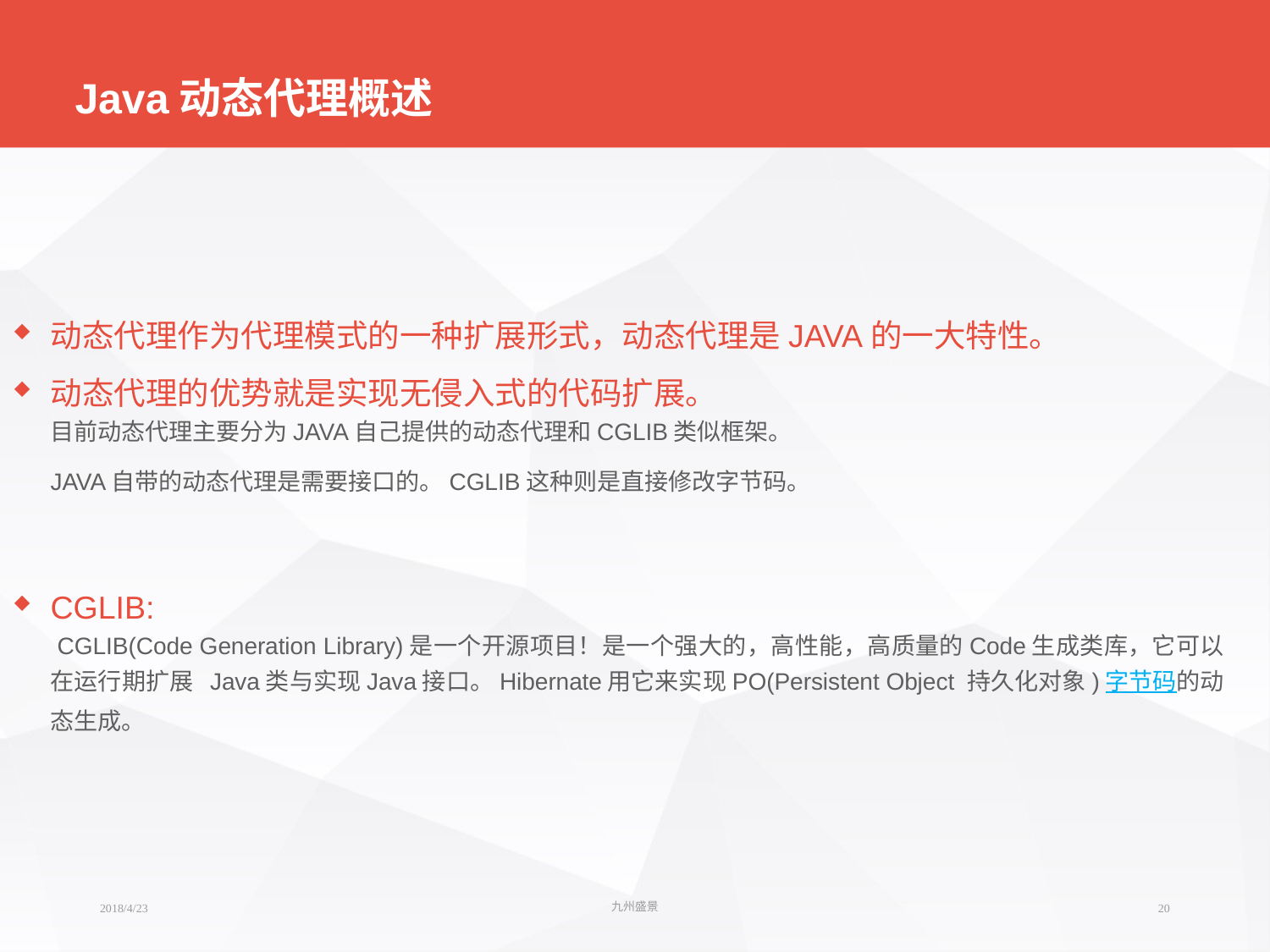

# Java动态代理概述
动态代理作为代理模式的一种扩展形式，动态代理是JAVA的一大特性。
动态代理的优势就是实现无侵入式的代码扩展。
目前动态代理主要分为JAVA自己提供的动态代理和CGLIB类似框架。
JAVA自带的动态代理是需要接口的。CGLIB这种则是直接修改字节码。

CGLIB:
 CGLIB(Code Generation Library)是一个开源项目！是一个强大的，高性能，高质量的Code生成类库，它可以在运行期扩展  Java类与实现Java接口。Hibernate用它来实现PO(Persistent Object 持久化对象)字节码的动态生成。

2018/4/23
九州盛景
20